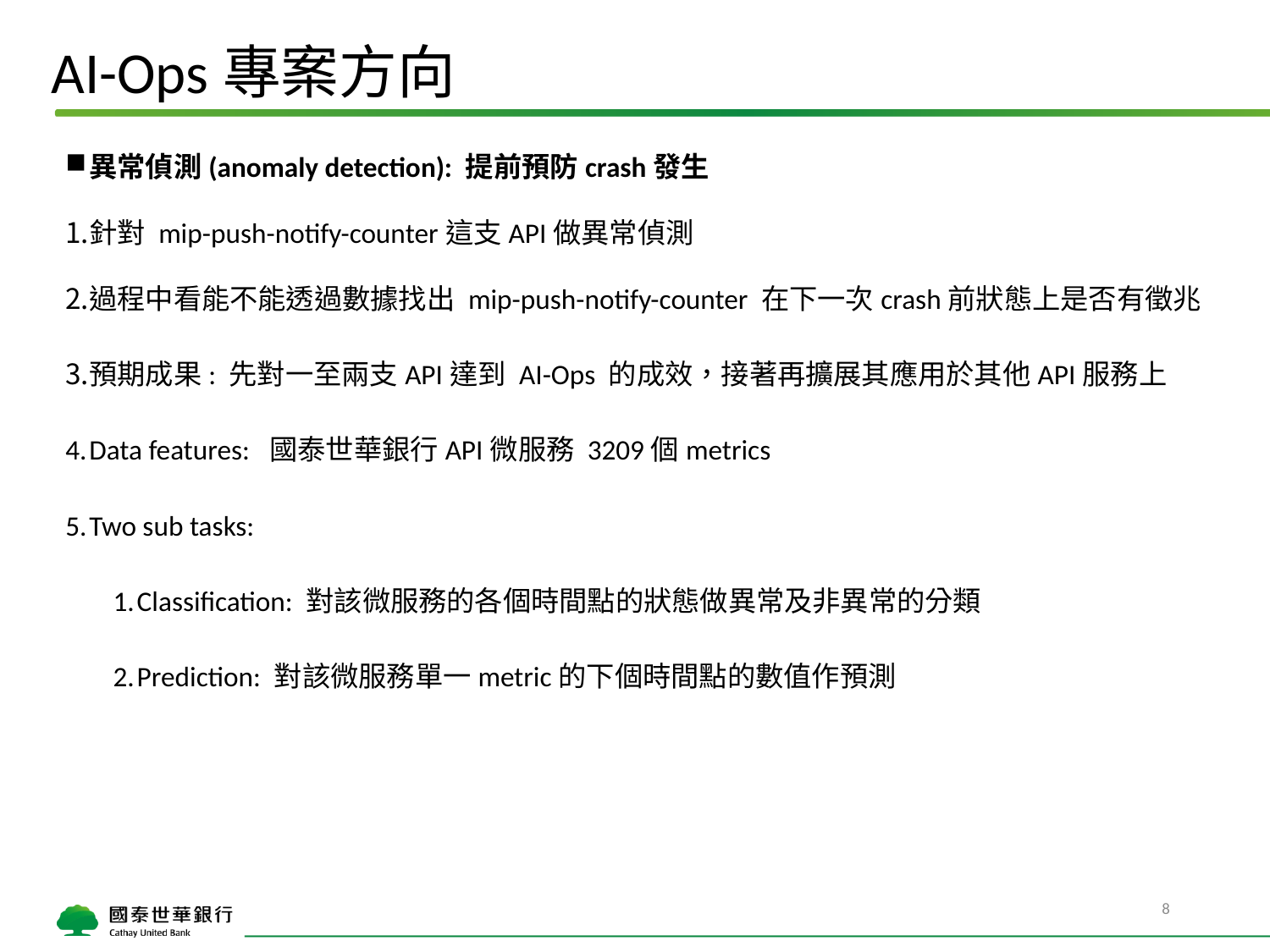

# AI-Ops專案方向
異常偵測(anomaly detection): 提前預防crash發生
針對 mip-push-notify-counter這支API做異常偵測
過程中看能不能透過數據找出 mip-push-notify-counter 在下一次crash前狀態上是否有徵兆
預期成果: 先對一至兩支API達到 AI-Ops 的成效，接著再擴展其應用於其他API服務上
Data features:  國泰世華銀行API微服務 3209個metrics
Two sub tasks:
Classification: 對該微服務的各個時間點的狀態做異常及非異常的分類
Prediction: 對該微服務單一metric的下個時間點的數值作預測
8